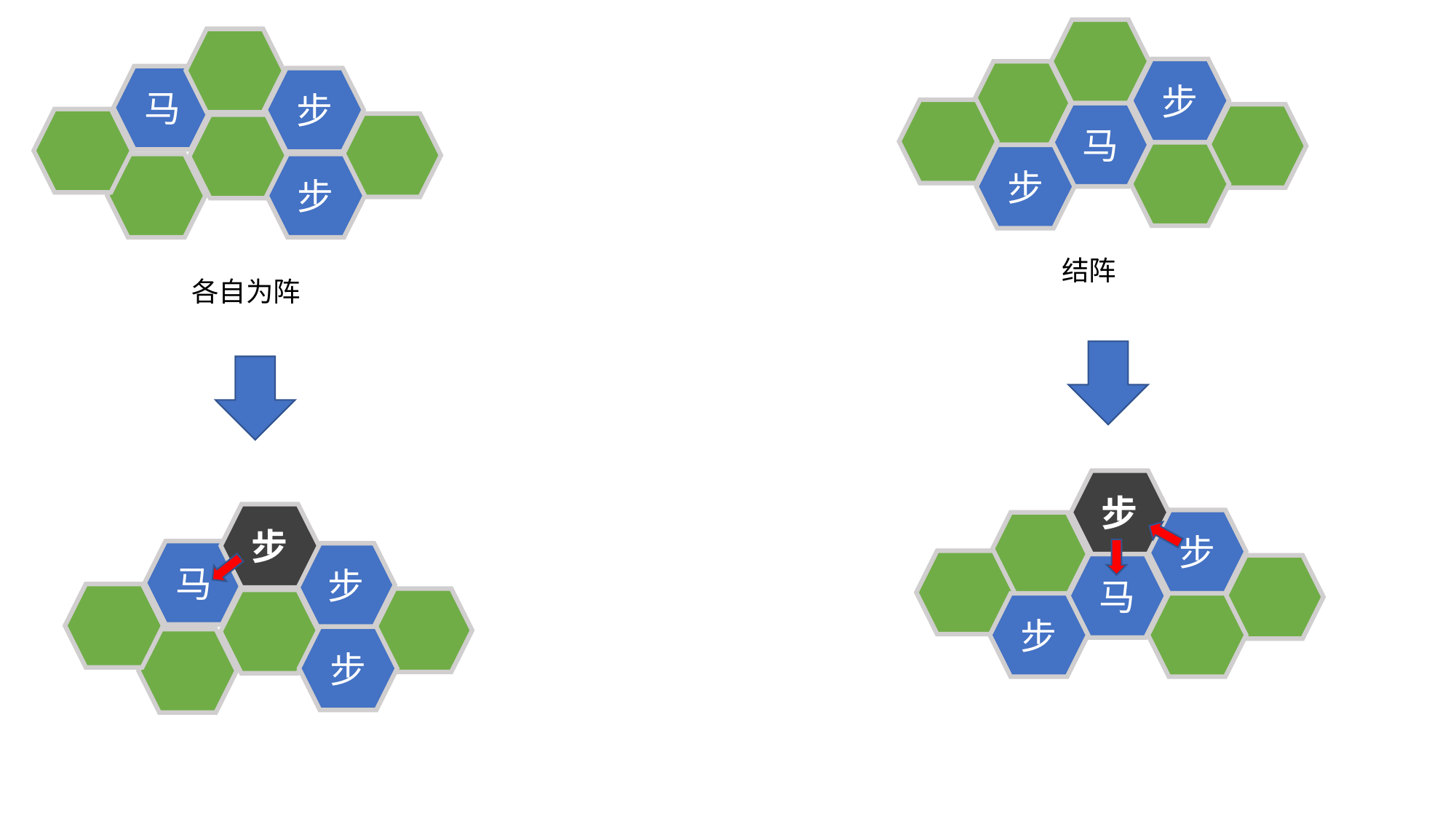

步

马
步

马

步
步

结阵
各自为阵

步
步
步

马
步

马

步

步